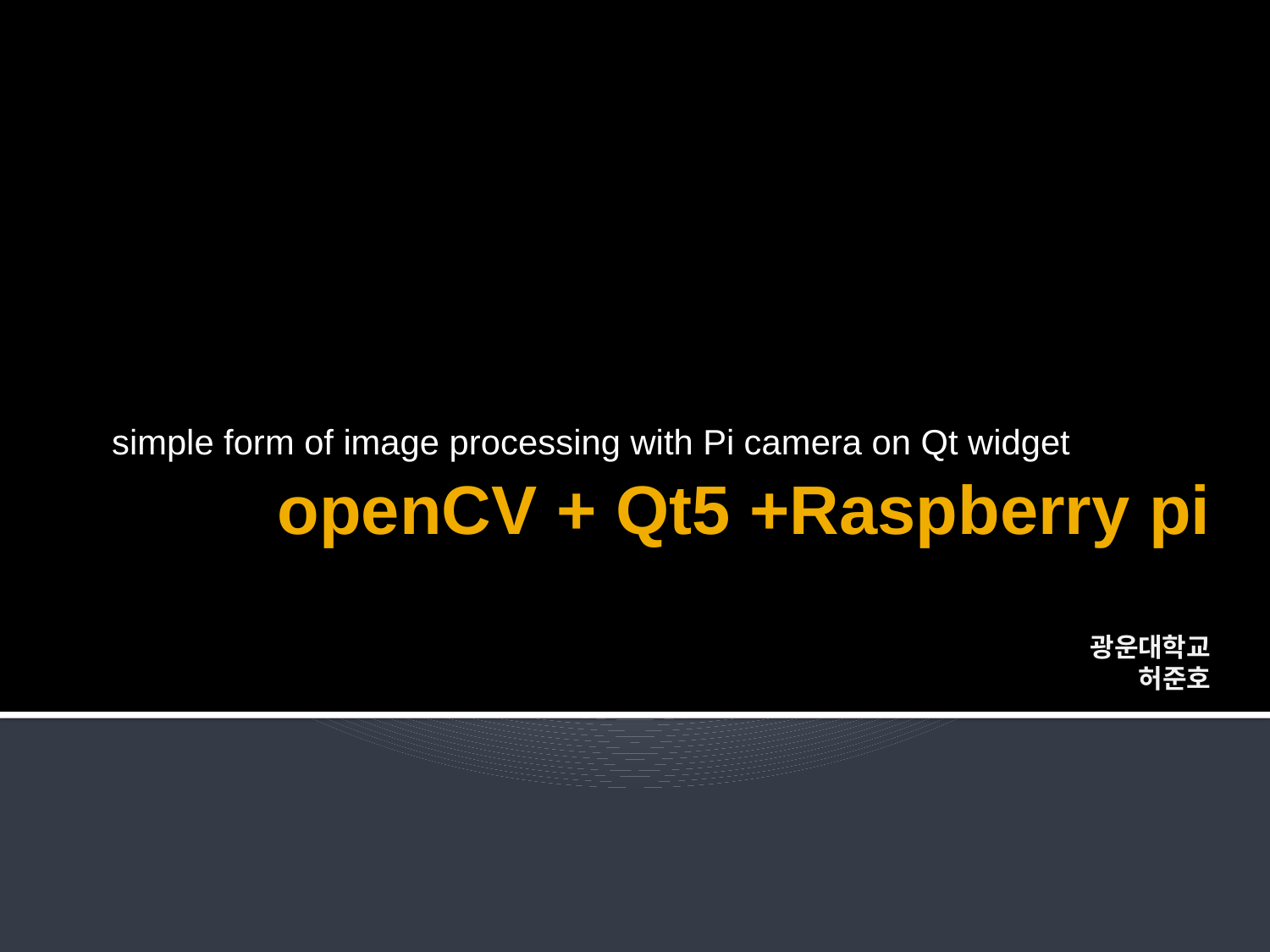

simple form of image processing with Pi camera on Qt widget
# openCV + Qt5 +Raspberry pi 광운대학교 허준호